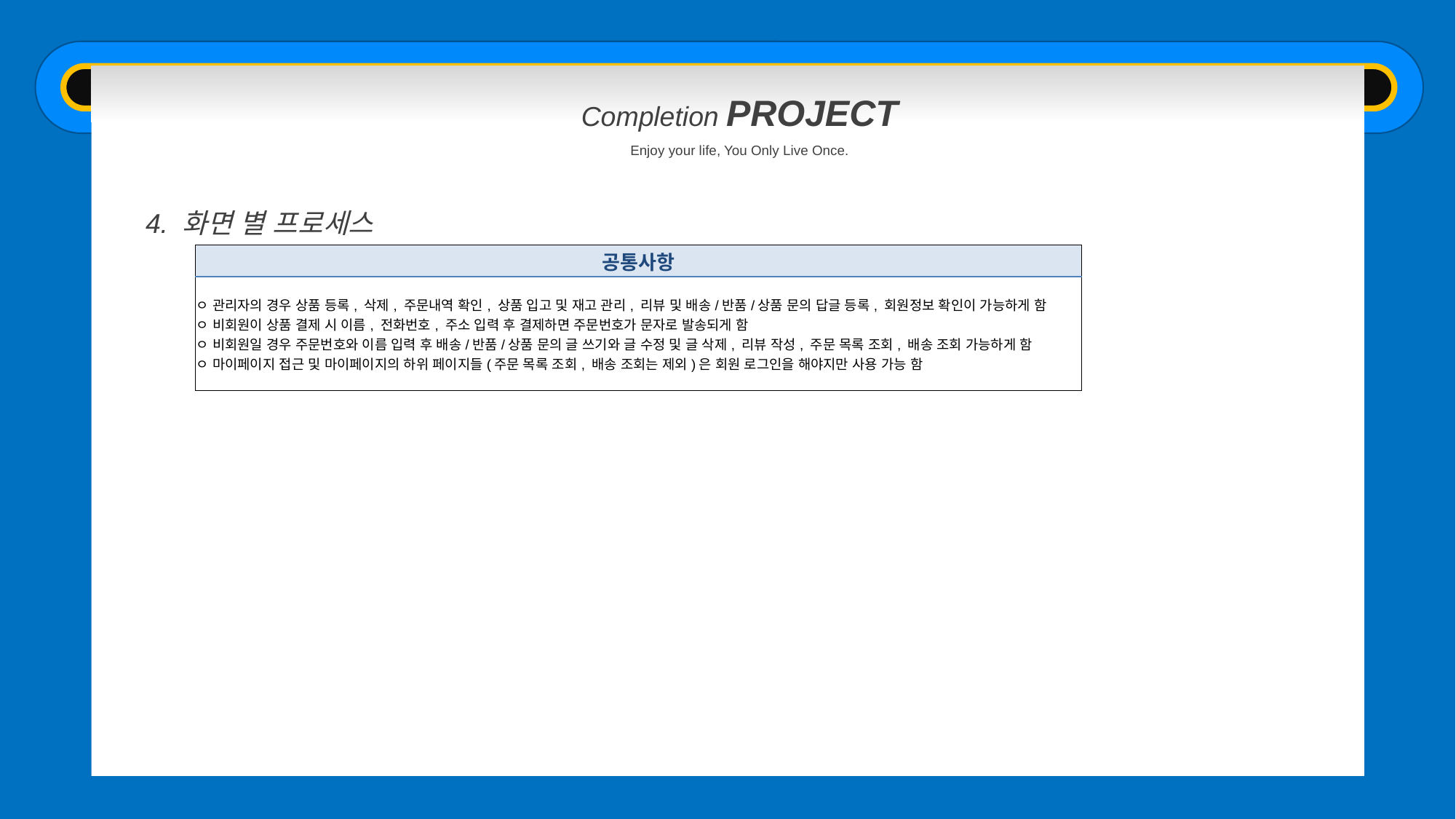

Completion PROJECT
Enjoy your life, You Only Live Once.

4. 화면 별 프로세스

| 공통사항 |
| --- |
| ㅇ 관리자의 경우 상품 등록, 삭제, 주문내역 확인, 상품 입고 및 재고 관리, 리뷰 및 배송/반품/상품 문의 답글 등록, 회원정보 확인이 가능하게 함 ㅇ 비회원이 상품 결제 시 이름, 전화번호, 주소 입력 후 결제하면 주문번호가 문자로 발송되게 함 ㅇ 비회원일 경우 주문번호와 이름 입력 후 배송/반품/상품 문의 글 쓰기와 글 수정 및 글 삭제, 리뷰 작성, 주문 목록 조회, 배송 조회 가능하게 함 ㅇ 마이페이지 접근 및 마이페이지의 하위 페이지들(주문 목록 조회, 배송 조회는 제외)은 회원 로그인을 해야지만 사용 가능 함 |